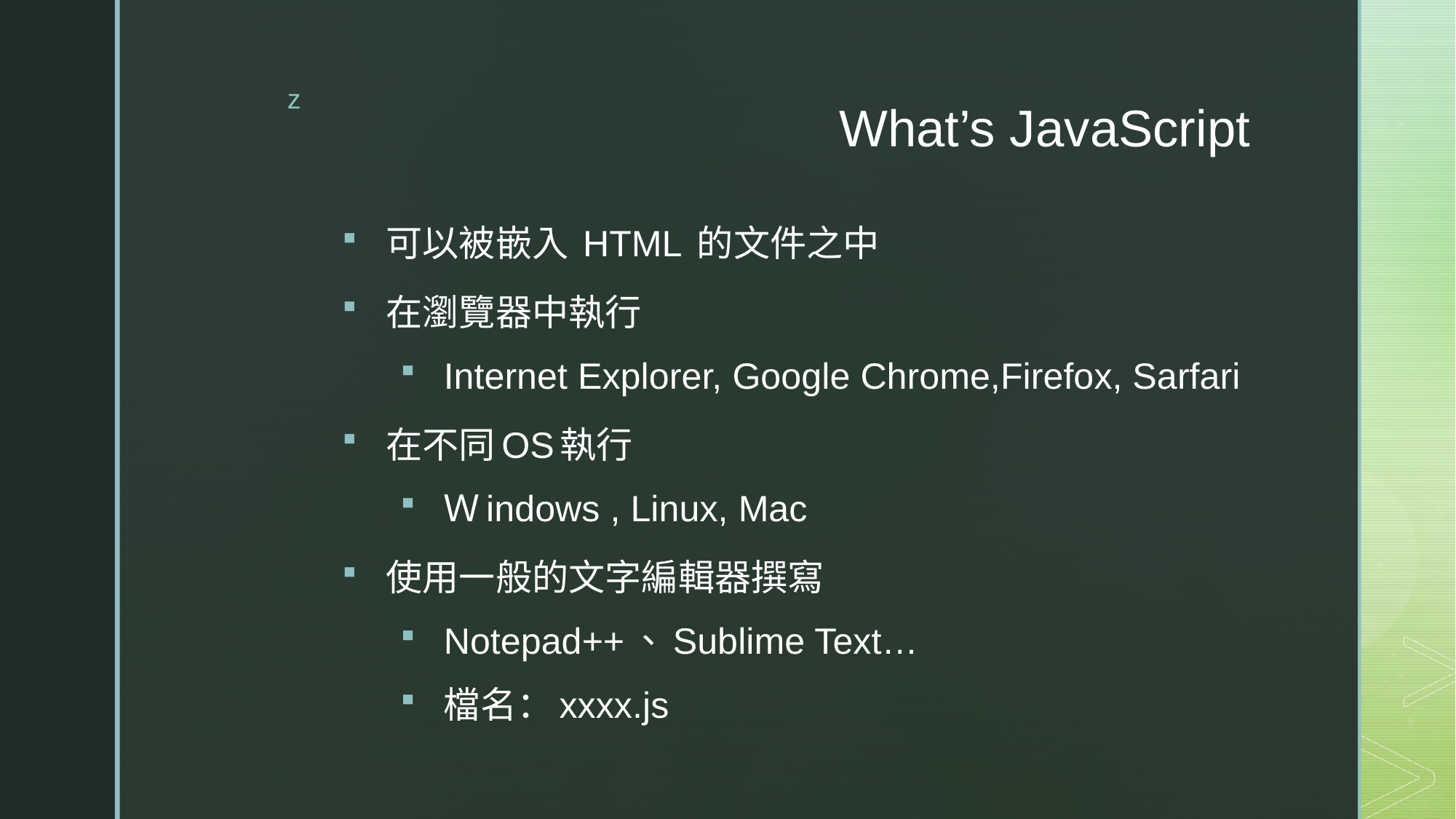

# What’s JavaScript
可以被嵌入 HTML 的文件之中
在瀏覽器中執行
Internet Explorer, Google Chrome,Firefox, Sarfari
在不同OS執行
Ｗindows , Linux, Mac
使用一般的文字編輯器撰寫
Notepad++、Sublime Text…
檔名：xxxx.js